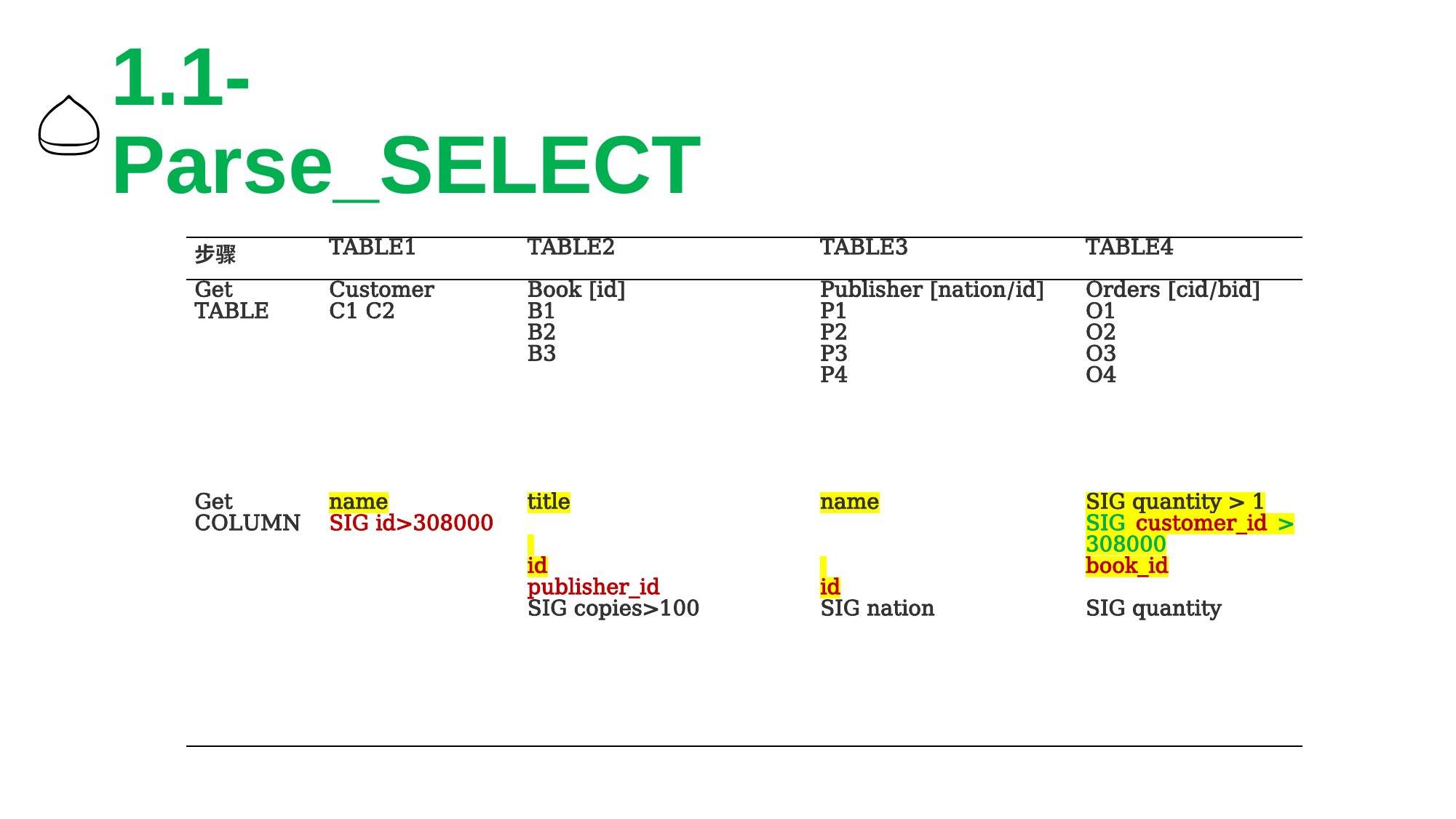

🌰
# 1.1-Parse_SELECT
| 步骤 | TABLE1 | TABLE2 | TABLE3 | TABLE4 |
| --- | --- | --- | --- | --- |
| Get TABLE | Customer C1 C2 | Book [id] B1 B2 B3 | Publisher [nation/id] P1 P2 P3 P4 | Orders [cid/bid] O1 O2 O3 O4 |
| Get COLUMN | name SIG id>308000 | title     id publisher\_id SIG copies>100 | name       id SIG nation | SIG quantity > 1 SIG customer\_id > 308000 book\_id   SIG quantity |